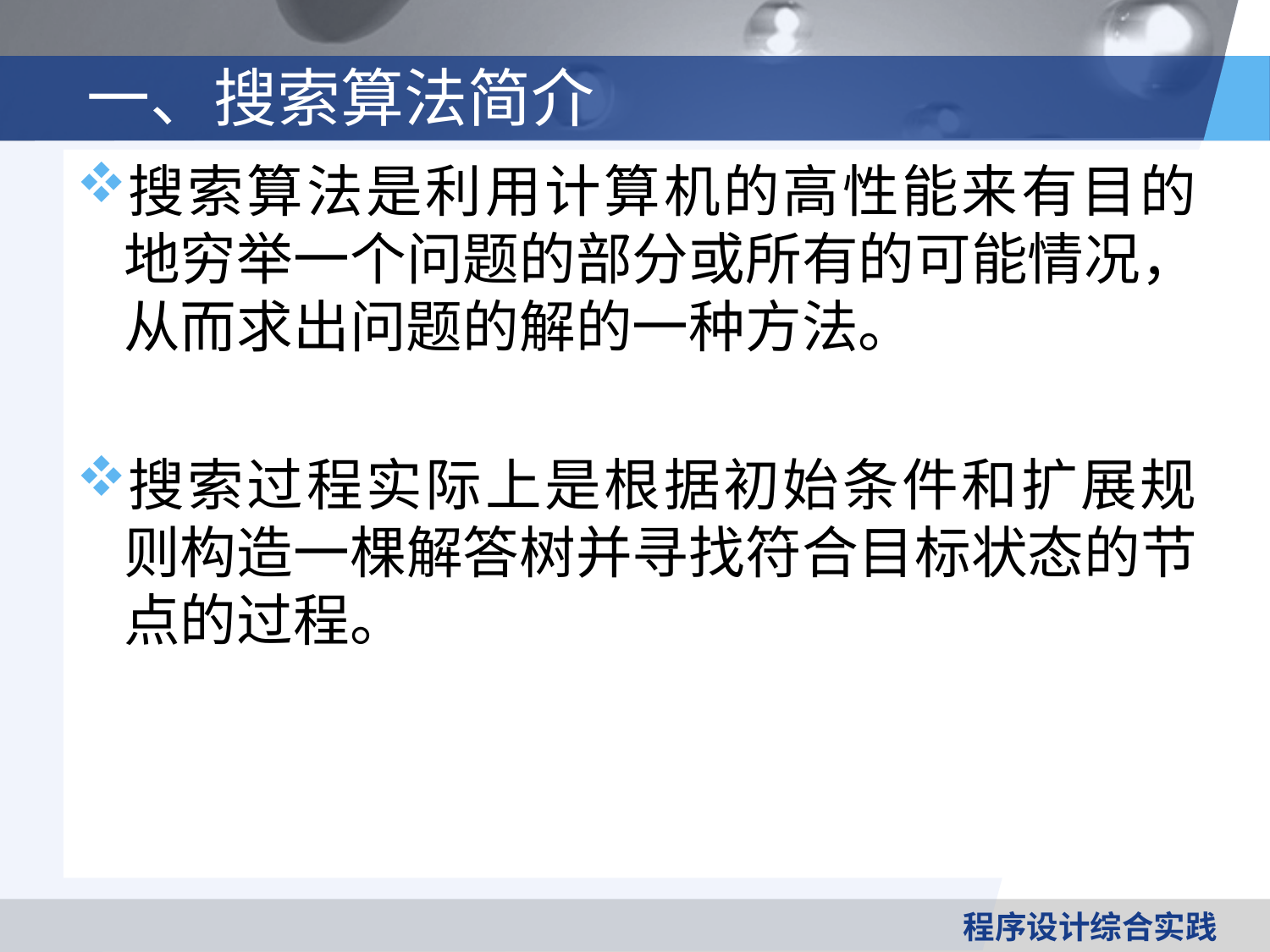

# 一、搜索算法简介
搜索算法是利用计算机的高性能来有目的地穷举一个问题的部分或所有的可能情况，从而求出问题的解的一种方法。

搜索过程实际上是根据初始条件和扩展规则构造一棵解答树并寻找符合目标状态的节点的过程。